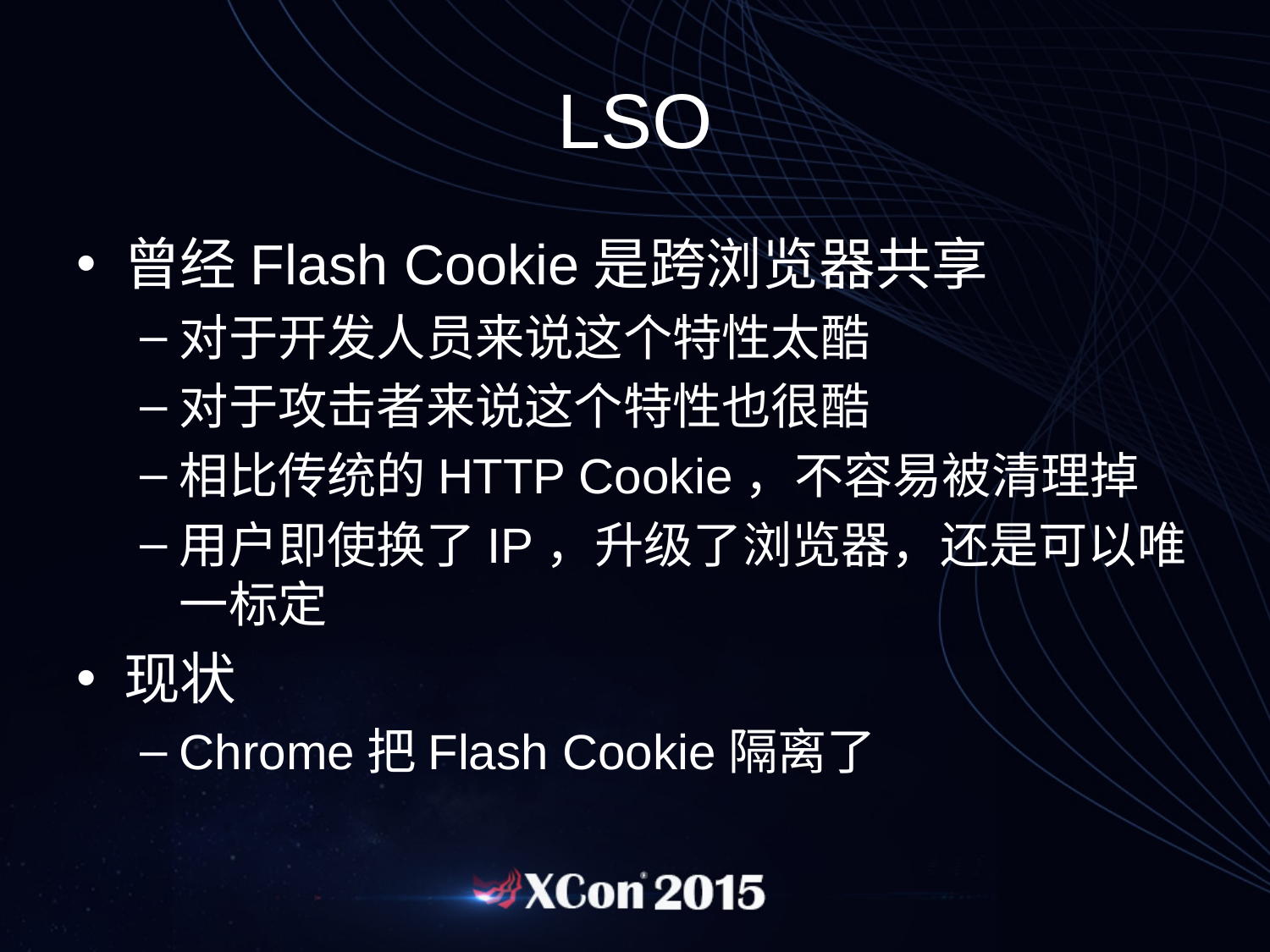

# LSO
曾经Flash Cookie是跨浏览器共享
对于开发人员来说这个特性太酷
对于攻击者来说这个特性也很酷
相比传统的HTTP Cookie，不容易被清理掉
用户即使换了IP，升级了浏览器，还是可以唯一标定
现状
Chrome把Flash Cookie隔离了